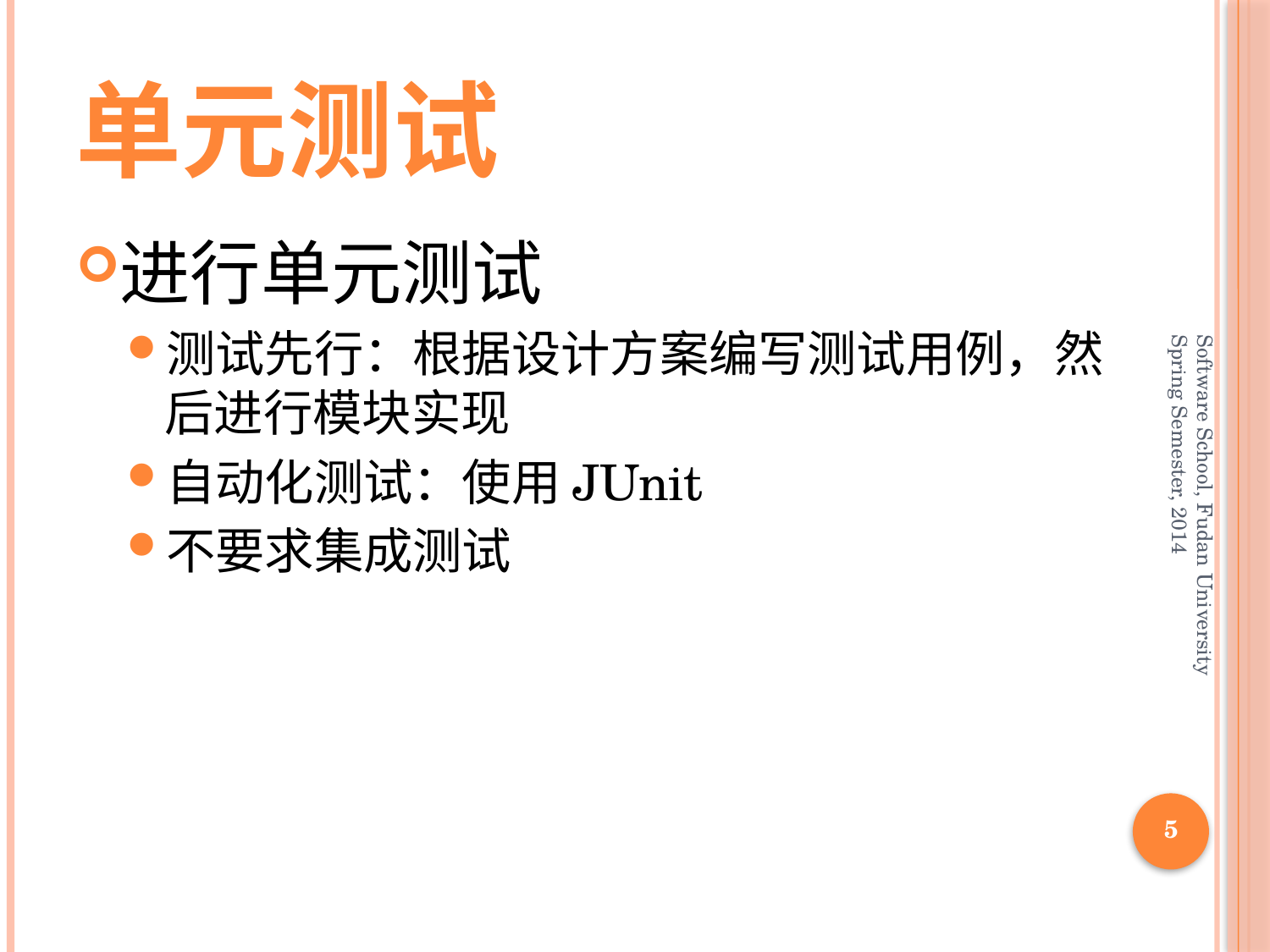

# 单元测试
进行单元测试
测试先行：根据设计方案编写测试用例，然后进行模块实现
自动化测试：使用JUnit
不要求集成测试
Software School, Fudan University              Spring Semester, 2014
5